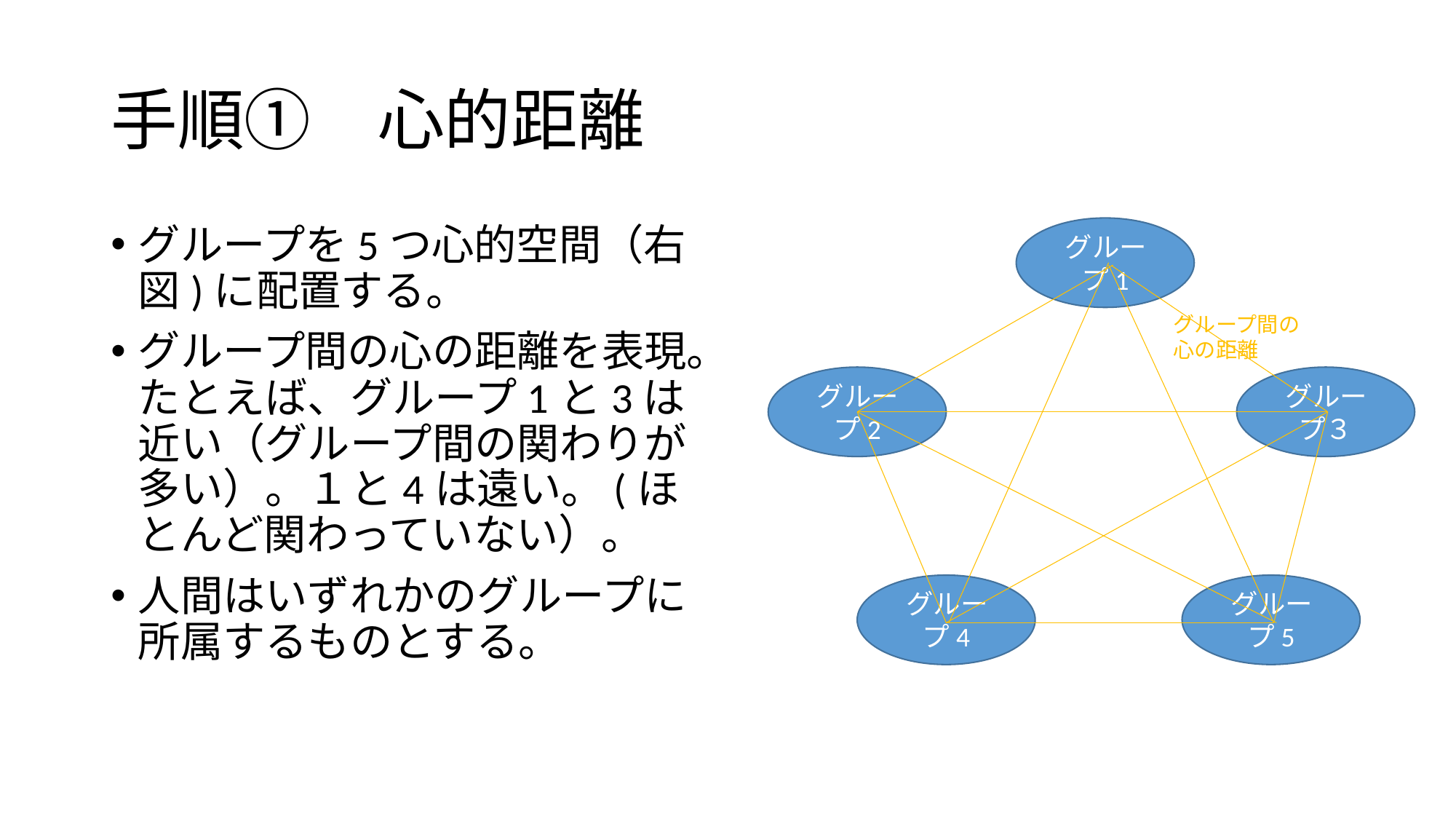

# 手順①　心的距離
グループを5つ心的空間（右図)に配置する。
グループ間の心の距離を表現。たとえば、グループ1と3は近い（グループ間の関わりが多い）。１と4は遠い。(ほとんど関わっていない）。
人間はいずれかのグループに所属するものとする。

グループ1
グループ間の心の距離
グループ３
グループ2
グループ4
グループ5